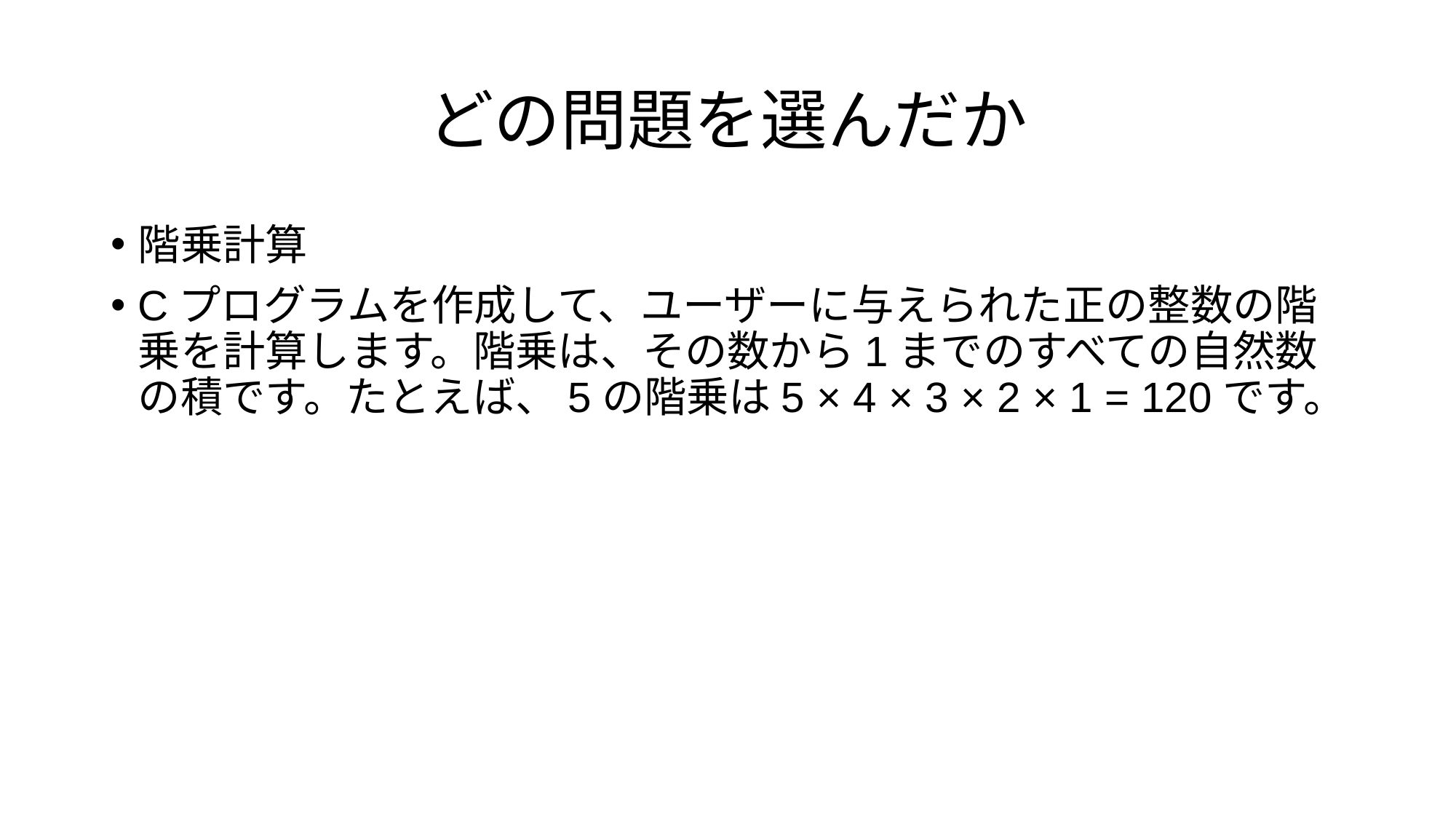

# どの問題を選んだか
階乗計算
Cプログラムを作成して、ユーザーに与えられた正の整数の階乗を計算します。階乗は、その数から1までのすべての自然数の積です。たとえば、5の階乗は5 × 4 × 3 × 2 × 1 = 120です。